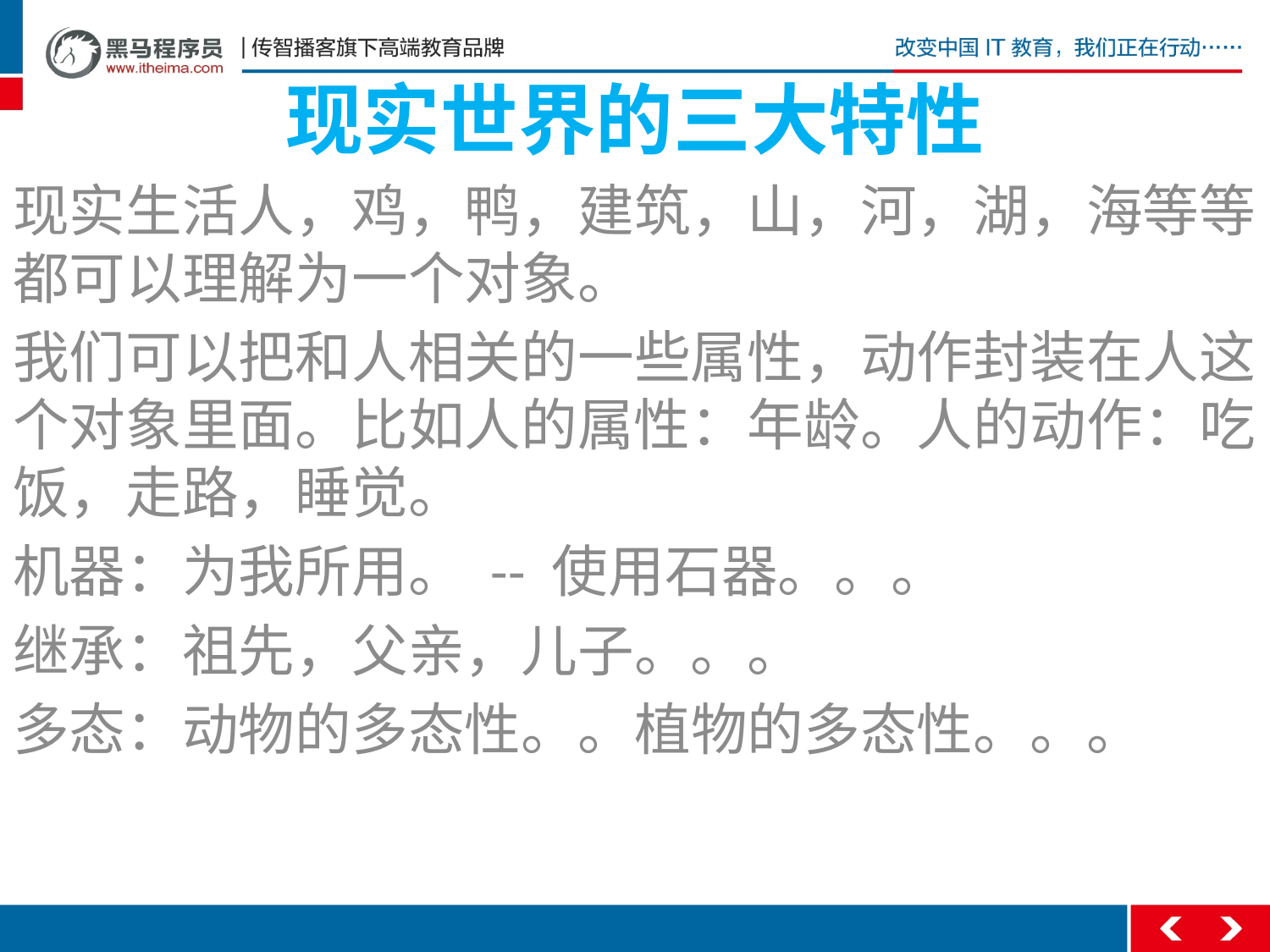

# 现实世界的三大特性
现实生活人，鸡，鸭，建筑，山，河，湖，海等等都可以理解为一个对象。
我们可以把和人相关的一些属性，动作封装在人这个对象里面。比如人的属性：年龄。人的动作：吃饭，走路，睡觉。
机器：为我所用。 -- 使用石器。。。
继承：祖先，父亲，儿子。。。
多态：动物的多态性。。植物的多态性。。。